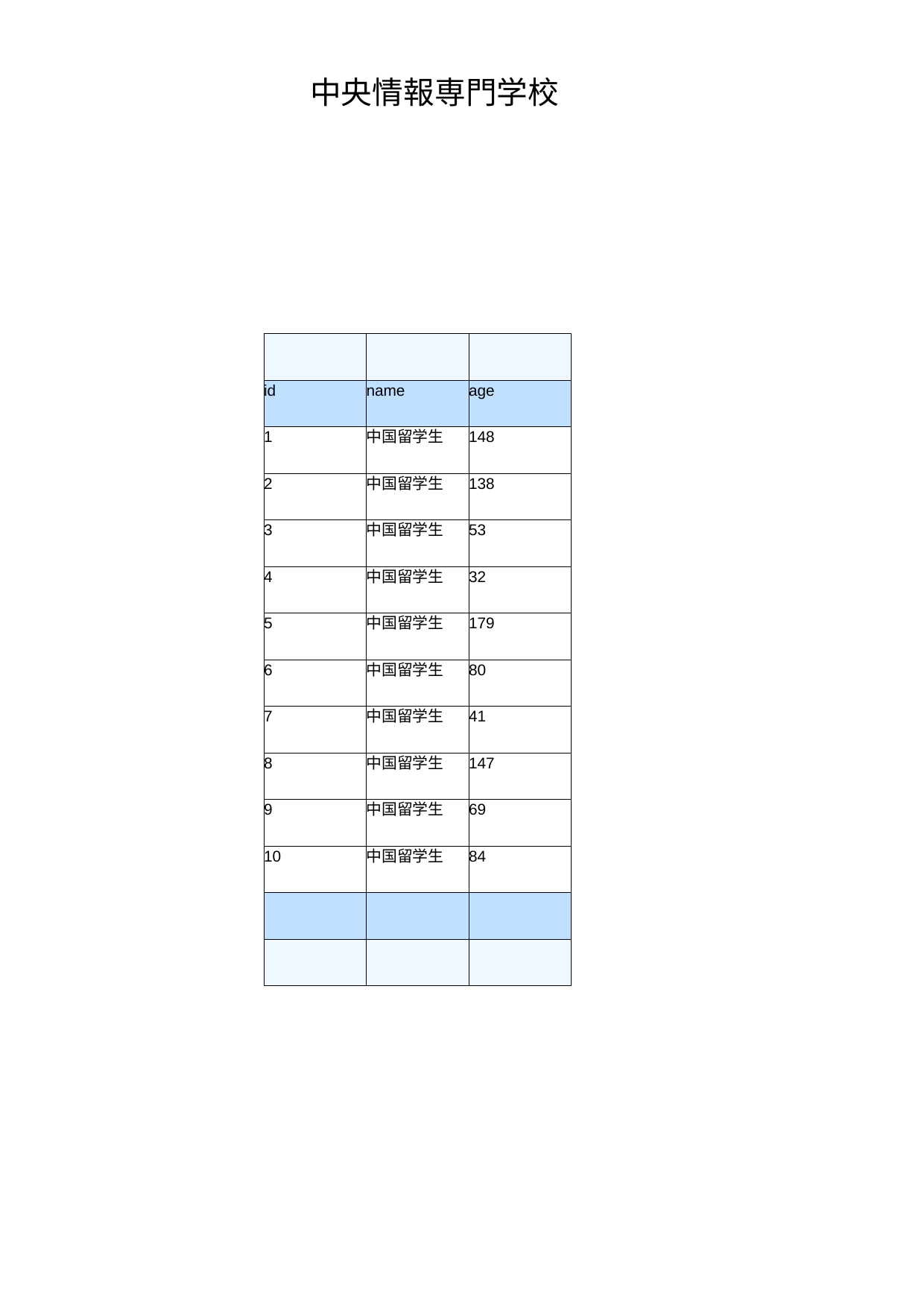

中央情報専門学校

id

name

age

1

中国留学生

148

2

中国留学生

138

3

中国留学生

53

4

中国留学生

32

5

中国留学生

179

6

中国留学生

80

7

中国留学生

41

8

中国留学生

147

9

中国留学生

69

10

中国留学生

84